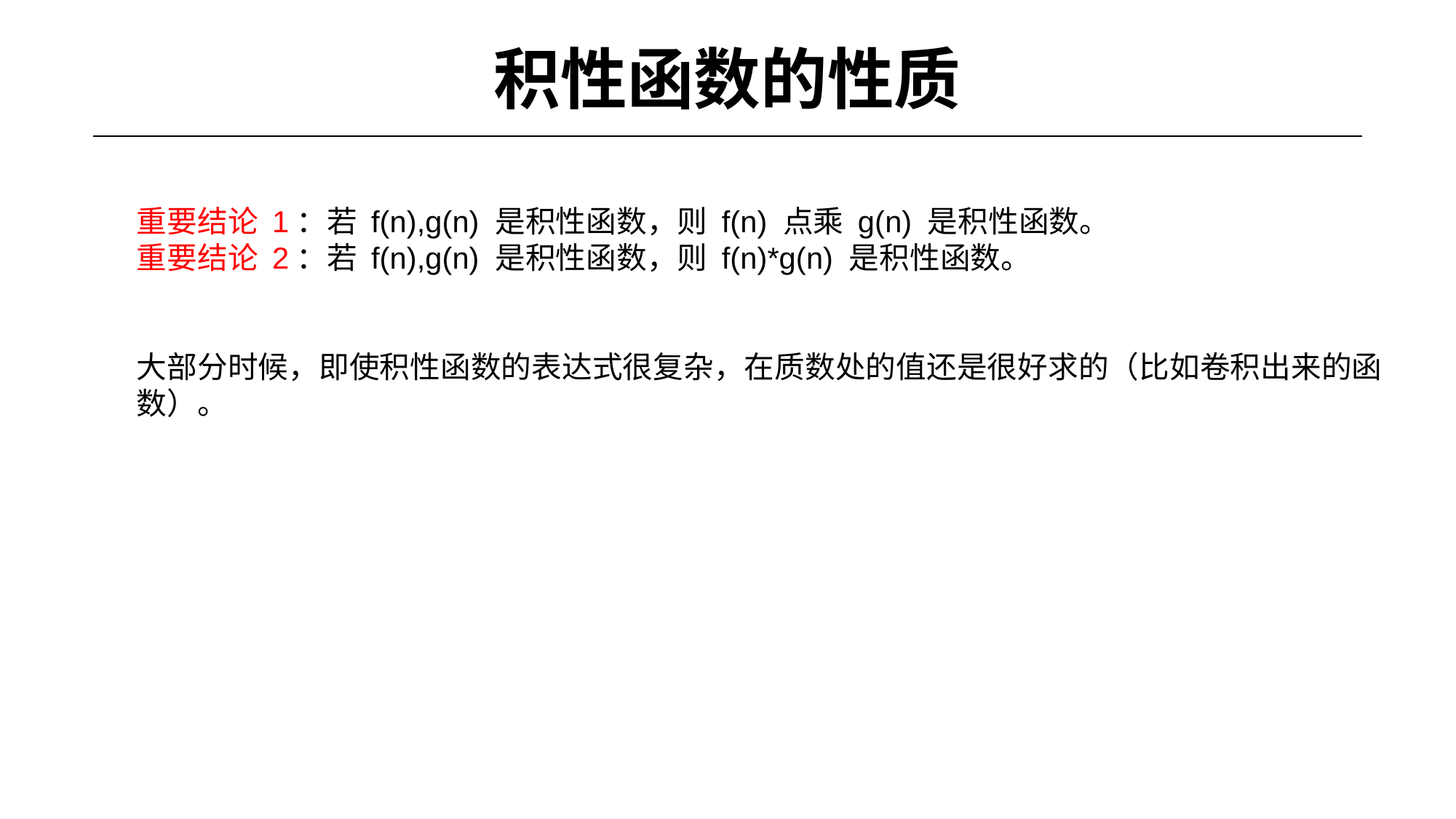

# 积性函数的性质
重要结论 1：若 f(n),g(n) 是积性函数，则 f(n) 点乘 g(n) 是积性函数。
重要结论 2：若 f(n),g(n) 是积性函数，则 f(n)*g(n) 是积性函数。

大部分时候，即使积性函数的表达式很复杂，在质数处的值还是很好求的（比如卷积出来的函数）。